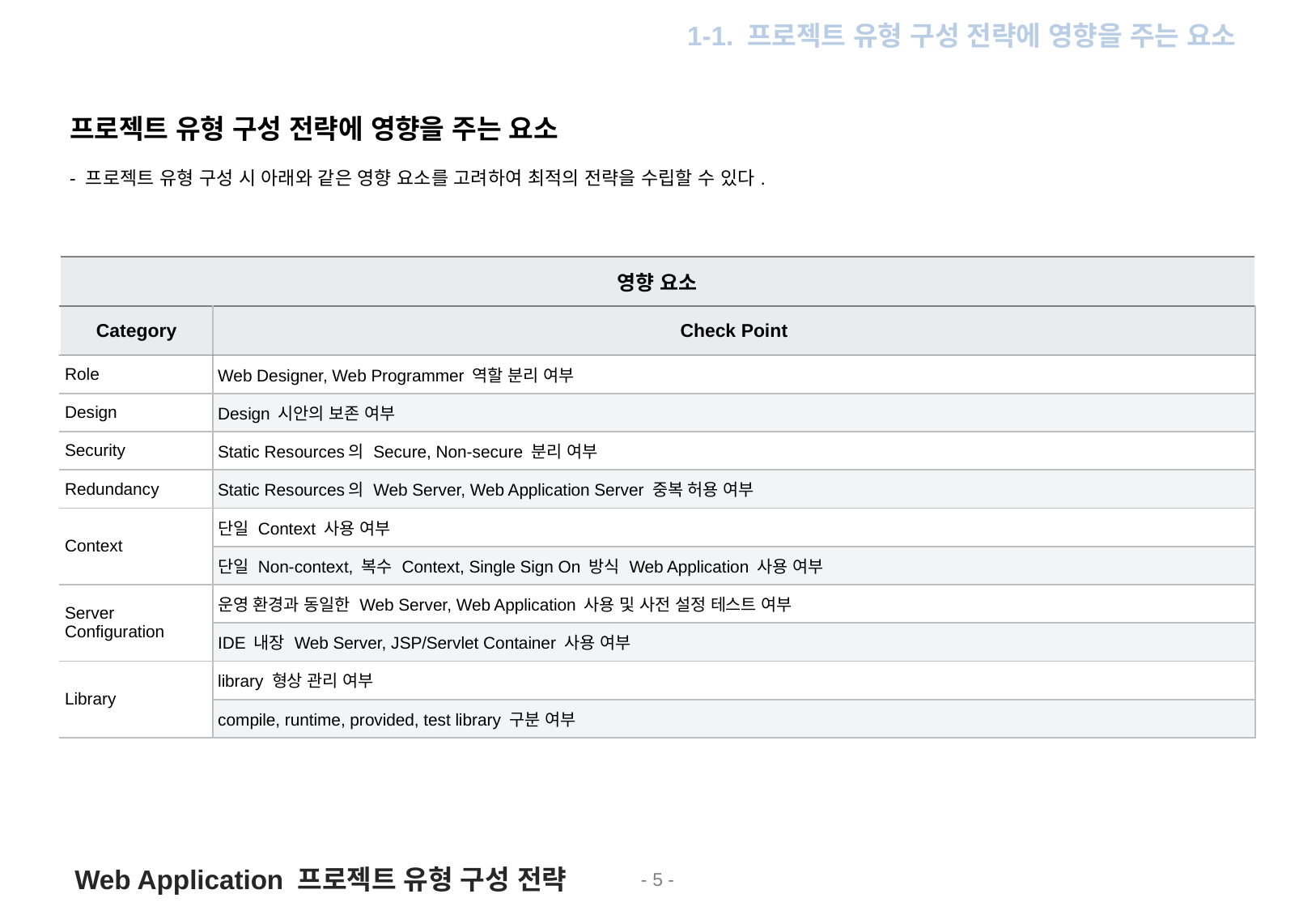

1. Check Point
1-1. 프로젝트 유형 구성 전략에 영향을 주는 요소
프로젝트 유형 구성 전략에 영향을 주는 요소

- 프로젝트 유형 구성 시 아래와 같은 영향 요소를 고려하여 최적의 전략을 수립할 수 있다.
| 영향 요소 |  |
| --- | --- |
| Category | Check Point |
| Role | Web Designer, Web Programmer 역할 분리 여부 |
| Design | Design 시안의 보존 여부 |
| Security | Static Resources의 Secure, Non-secure 분리 여부 |
| Redundancy | Static Resources의 Web Server, Web Application Server 중복 허용 여부 |
| Context | 단일 Context 사용 여부 |
|  | 단일 Non-context, 복수 Context, Single Sign On 방식 Web Application 사용 여부 |
| Server Configuration | 운영 환경과 동일한 Web Server, Web Application 사용 및 사전 설정 테스트 여부 |
|  | IDE 내장 Web Server, JSP/Servlet Container 사용 여부 |
| Library | library 형상 관리 여부 |
|  | compile, runtime, provided, test library 구분 여부 |